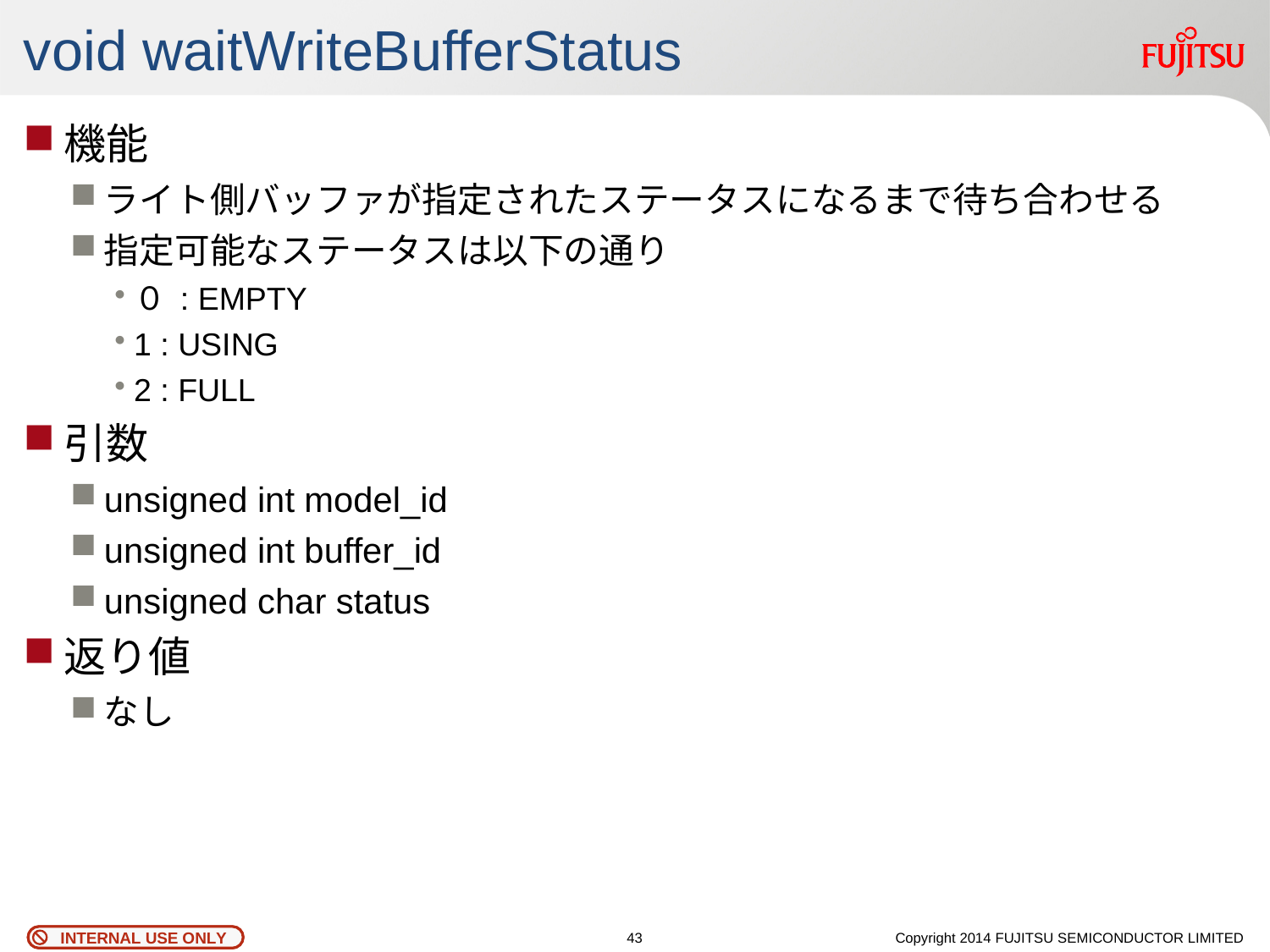

# void waitWriteBufferStatus
機能
ライト側バッファが指定されたステータスになるまで待ち合わせる
指定可能なステータスは以下の通り
０ : EMPTY
1 : USING
2 : FULL
引数
unsigned int model_id
unsigned int buffer_id
unsigned char status
返り値
なし
43
Copyright 2014 FUJITSU SEMICONDUCTOR LIMITED